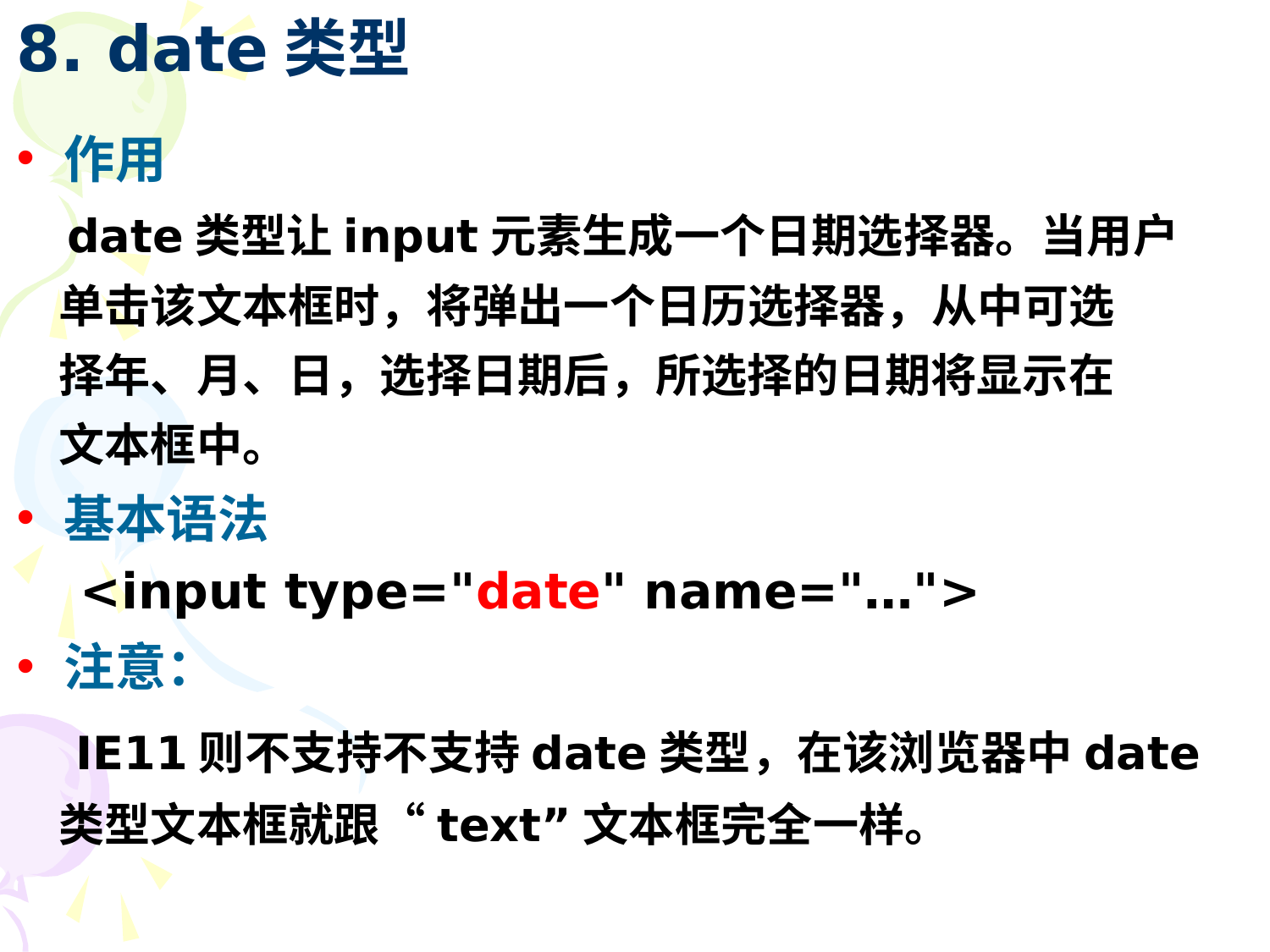

8. date类型
作用
   date类型让input元素生成一个日期选择器。当用户
   单击该文本框时，将弹出一个日历选择器，从中可选
   择年、月、日，选择日期后，所选择的日期将显示在
   文本框中。
基本语法
<input type="date" name="…">
注意：
   IE11则不支持不支持date类型，在该浏览器中date
   类型文本框就跟“text”文本框完全一样。